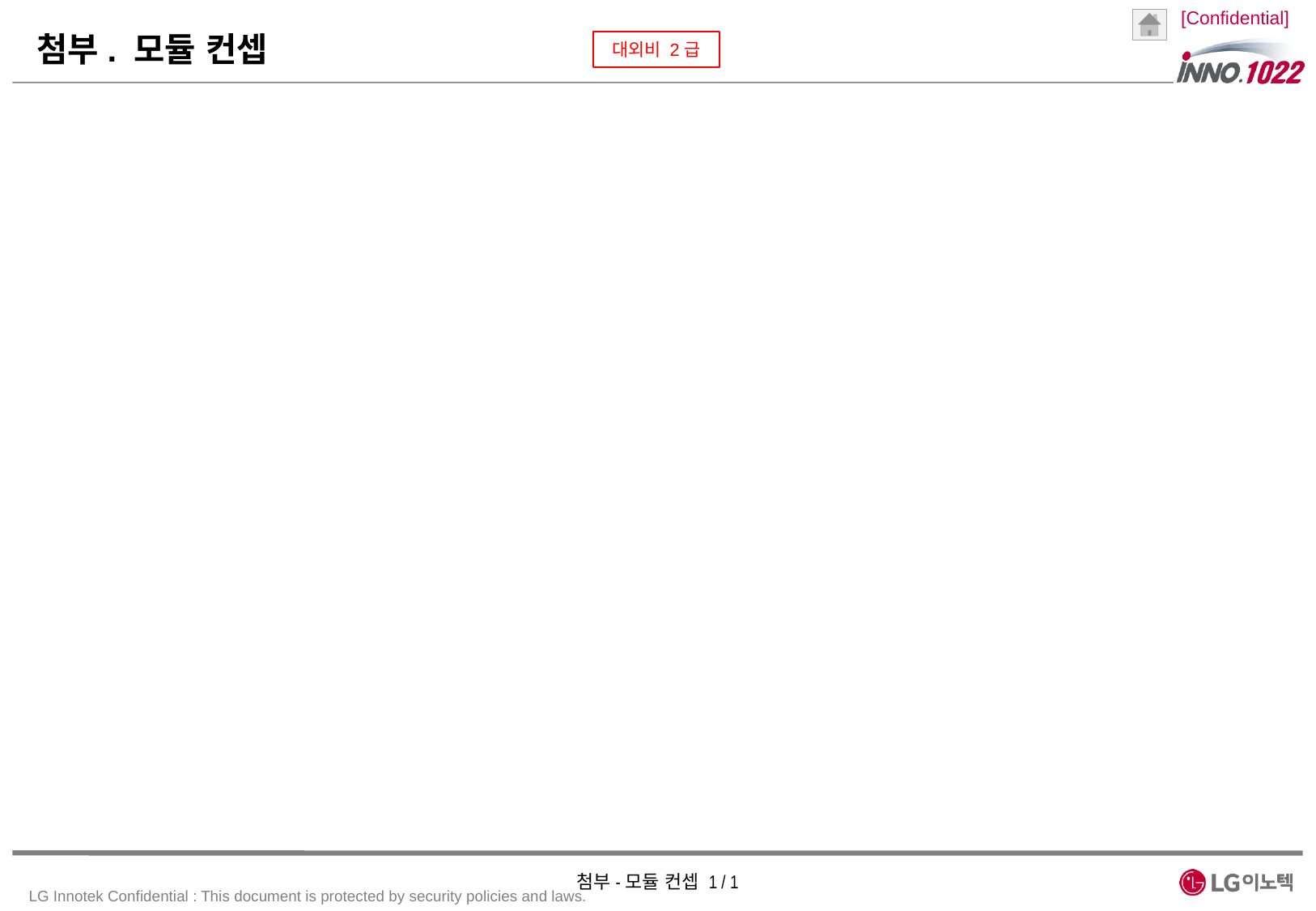

# 첨부. 모듈 컨셉
첨부-모듈 컨셉 1 / 1